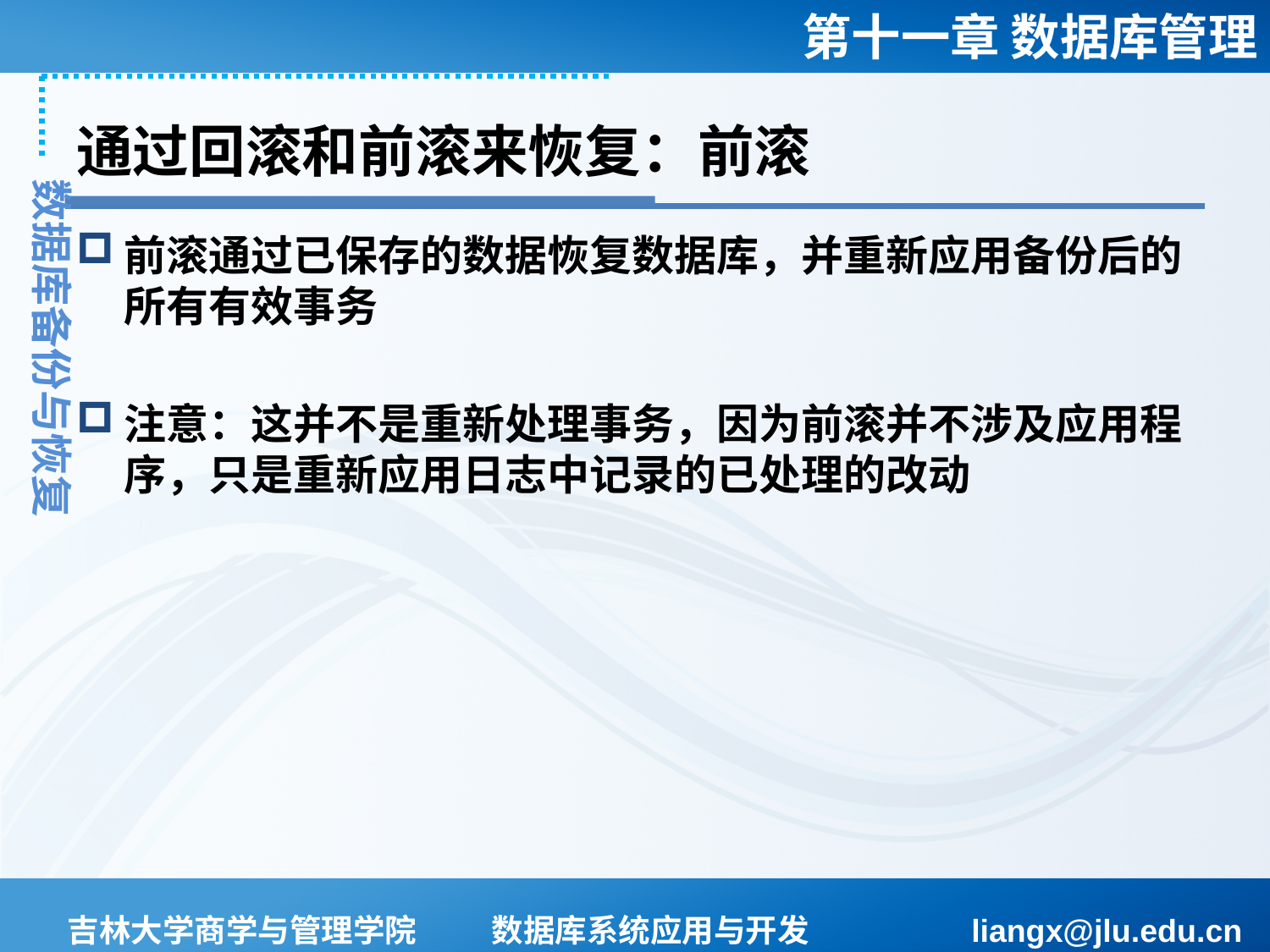

# 通过回滚和前滚来恢复：前滚
数据库备份与恢复
前滚通过已保存的数据恢复数据库，并重新应用备份后的所有有效事务

注意：这并不是重新处理事务，因为前滚并不涉及应用程序，只是重新应用日志中记录的已处理的改动